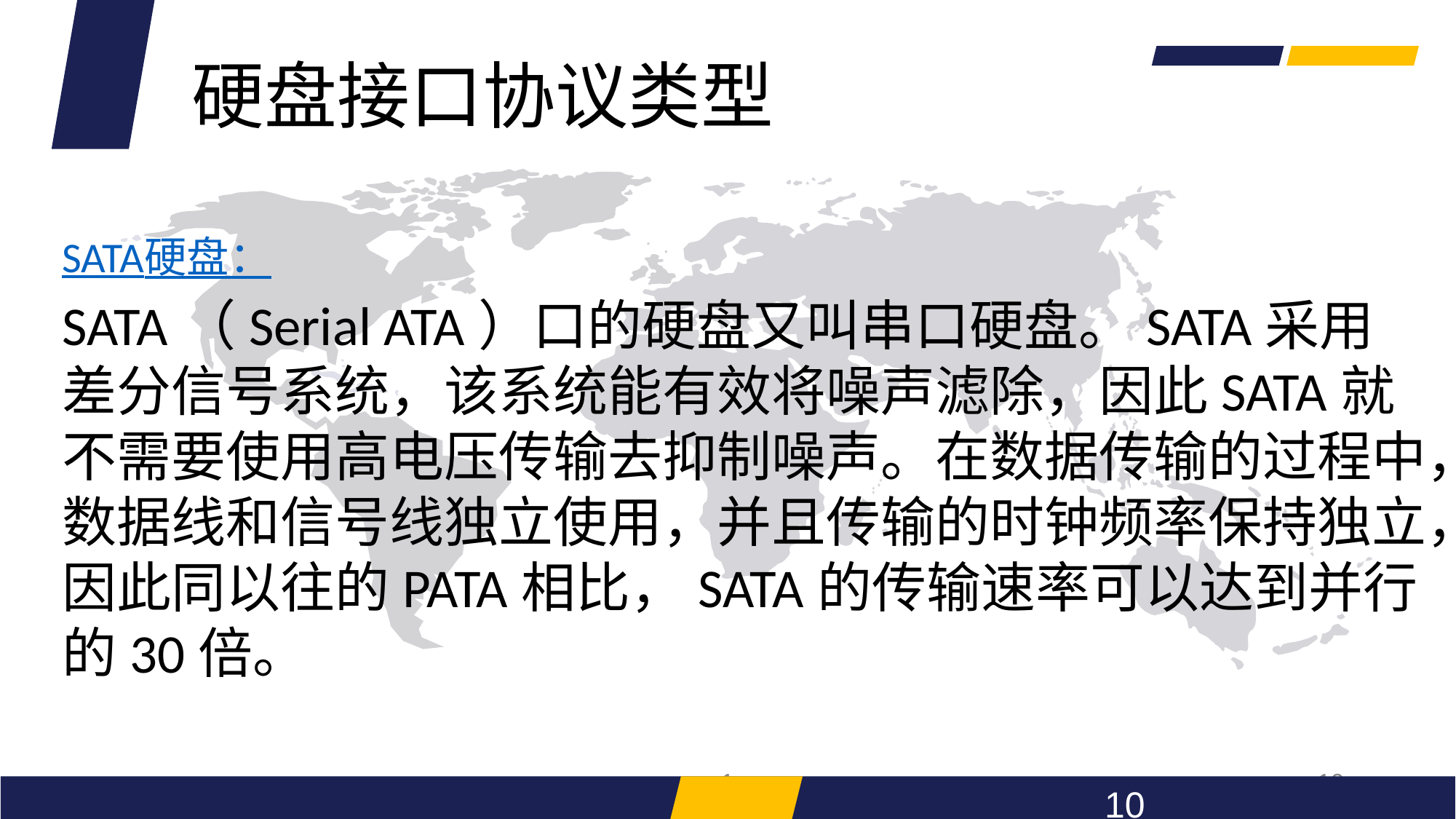

硬盘接口协议类型

SATA硬盘：
SATA（Serial ATA）口的硬盘又叫串口硬盘。SATA采用差分信号系统，该系统能有效将噪声滤除，因此SATA就不需要使用高电压传输去抑制噪声。在数据传输的过程中，数据线和信号线独立使用，并且传输的时钟频率保持独立，因此同以往的PATA相比，SATA的传输速率可以达到并行的30倍。
1
10
10